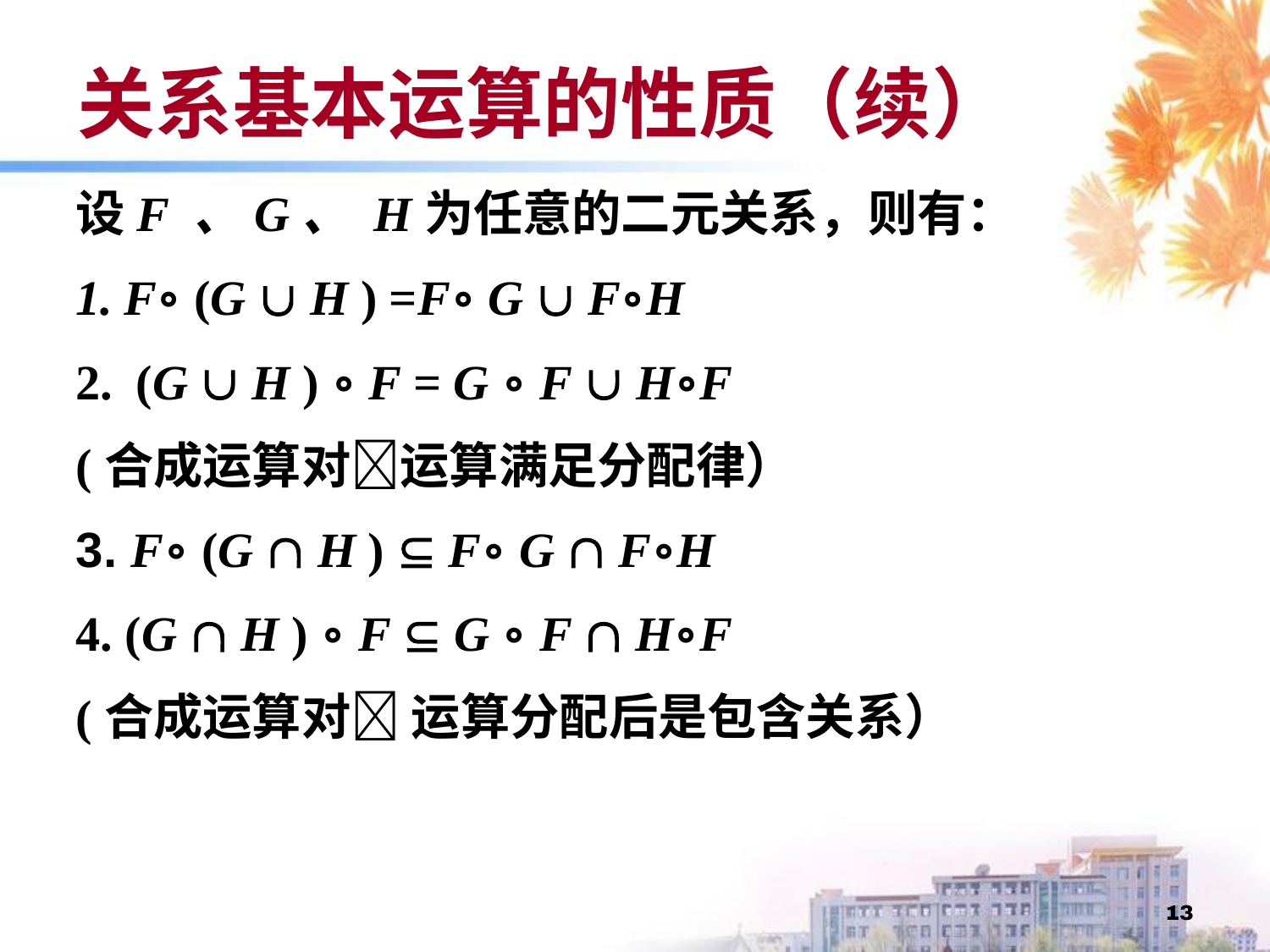

关系基本运算的性质（续）
设F 、G、 H为任意的二元关系，则有：
F∘ (G ∪ H ) =F∘ G ∪ F∘H
 (G ∪ H ) ∘ F = G ∘ F ∪ H∘F
(合成运算对∪运算满足分配律）
3. F∘ (G ∩ H ) ⊆ F∘ G ∩ F∘H
4. (G ∩ H ) ∘ F ⊆ G ∘ F ∩ H∘F
(合成运算对∩ 运算分配后是包含关系）
13